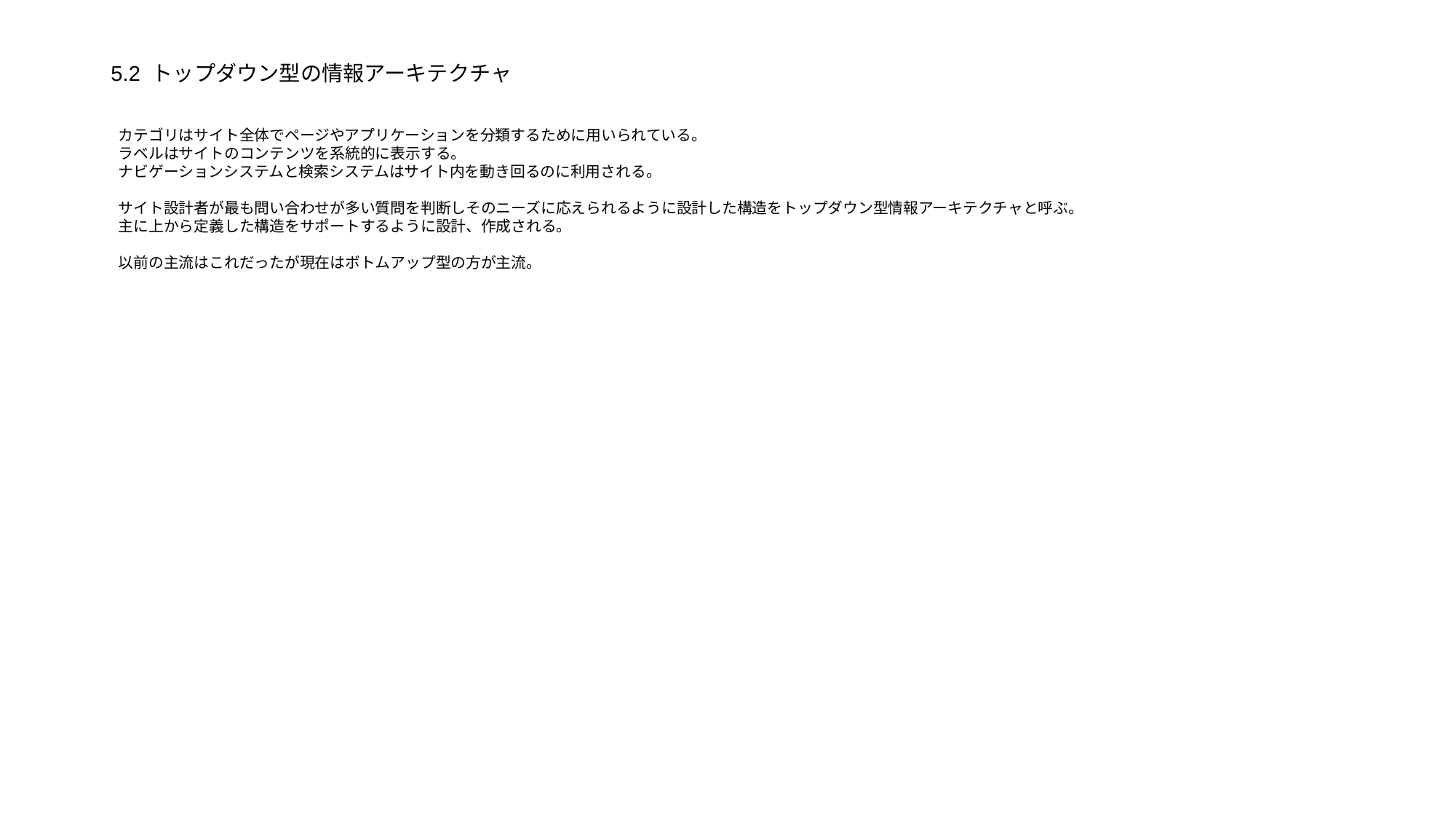

# 5.2 トップダウン型の情報アーキテクチャ
カテゴリはサイト全体でページやアプリケーションを分類するために用いられている。
ラベルはサイトのコンテンツを系統的に表示する。
ナビゲーションシステムと検索システムはサイト内を動き回るのに利用される。

サイト設計者が最も問い合わせが多い質問を判断しそのニーズに応えられるように設計した構造をトップダウン型情報アーキテクチャと呼ぶ。
主に上から定義した構造をサポートするように設計、作成される。

以前の主流はこれだったが現在はボトムアップ型の方が主流。